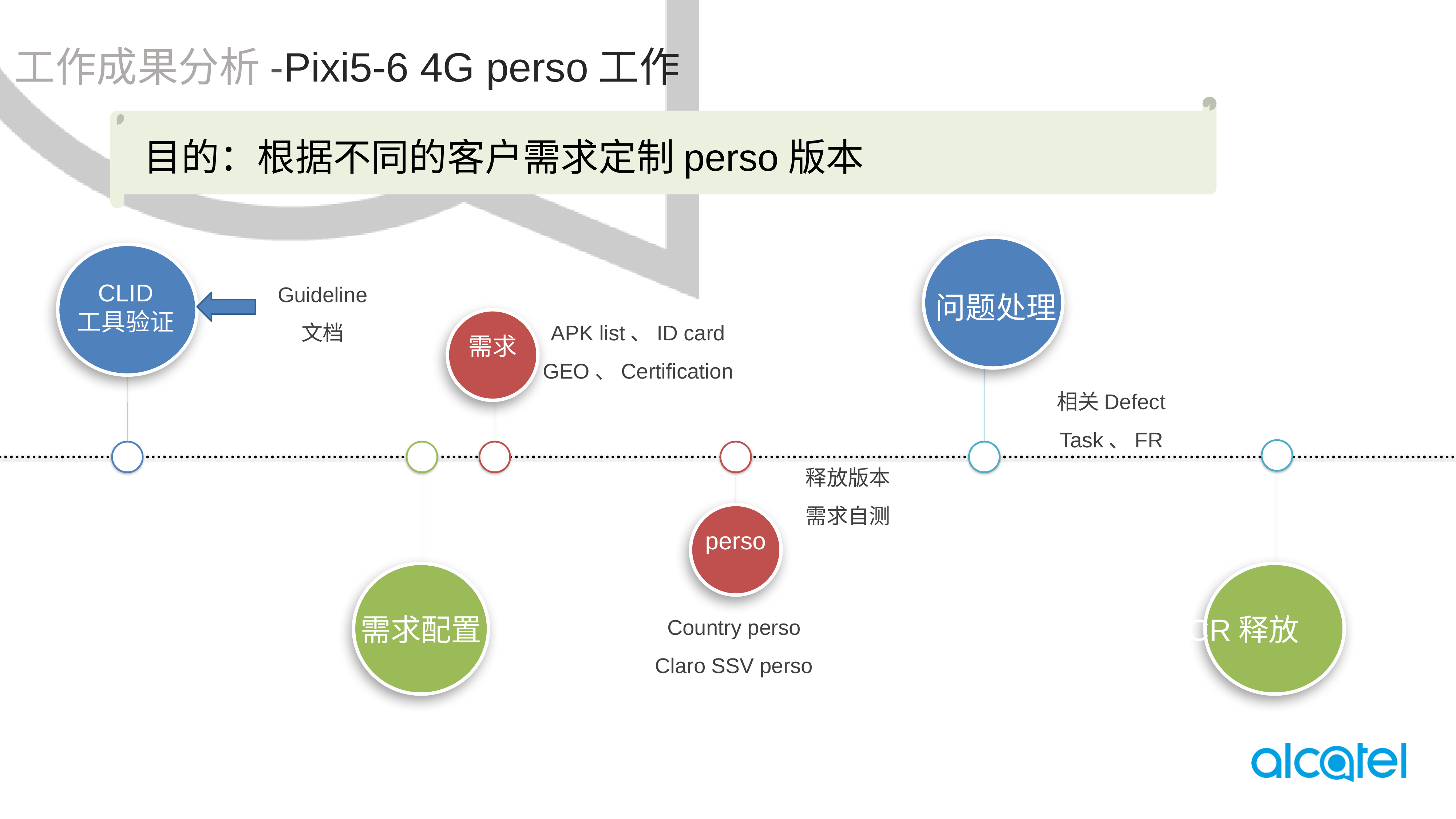

工作成果分析-Pixi5-6 4G perso工作

目的：根据不同的客户需求定制perso版本
问题处理

Guideline
文档
CLID
工具验证
问题处理

APK list、ID card
GEO、Certification
需求

相关Defect
Task、FR

释放版本
需求自测

perso

Country perso
Claro SSV perso
需求配置
ECR释放